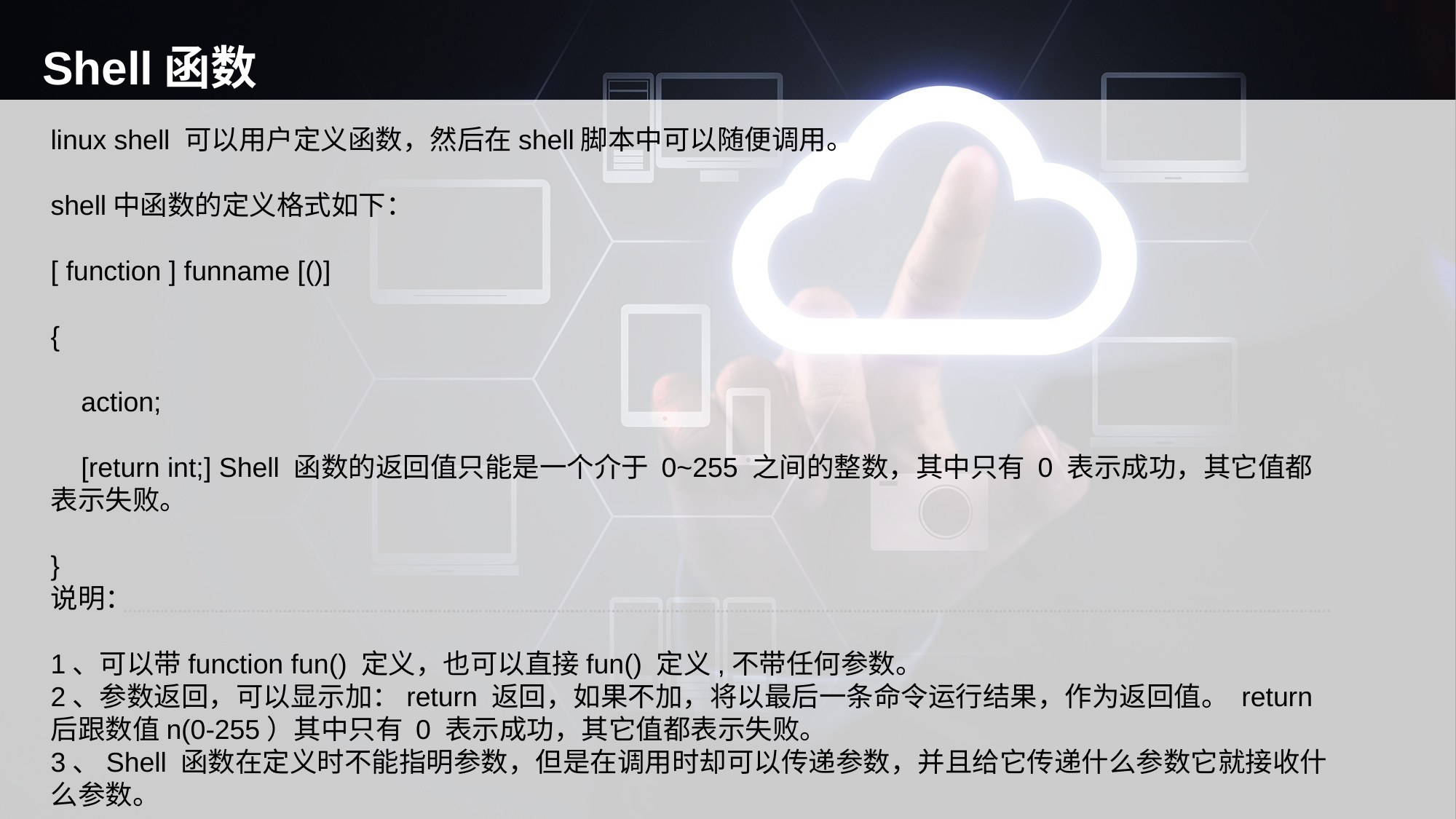

# Shell函数
linux shell 可以用户定义函数，然后在shell脚本中可以随便调用。

shell中函数的定义格式如下：

[ function ] funname [()]

{

    action;

    [return int;] Shell 函数的返回值只能是一个介于 0~255 之间的整数，其中只有 0 表示成功，其它值都表示失败。

}
说明：

1、可以带function fun() 定义，也可以直接fun() 定义,不带任何参数。
2、参数返回，可以显示加：return 返回，如果不加，将以最后一条命令运行结果，作为返回值。 return后跟数值n(0-255）其中只有 0 表示成功，其它值都表示失败。
3、Shell 函数在定义时不能指明参数，但是在调用时却可以传递参数，并且给它传递什么参数它就接收什么参数。